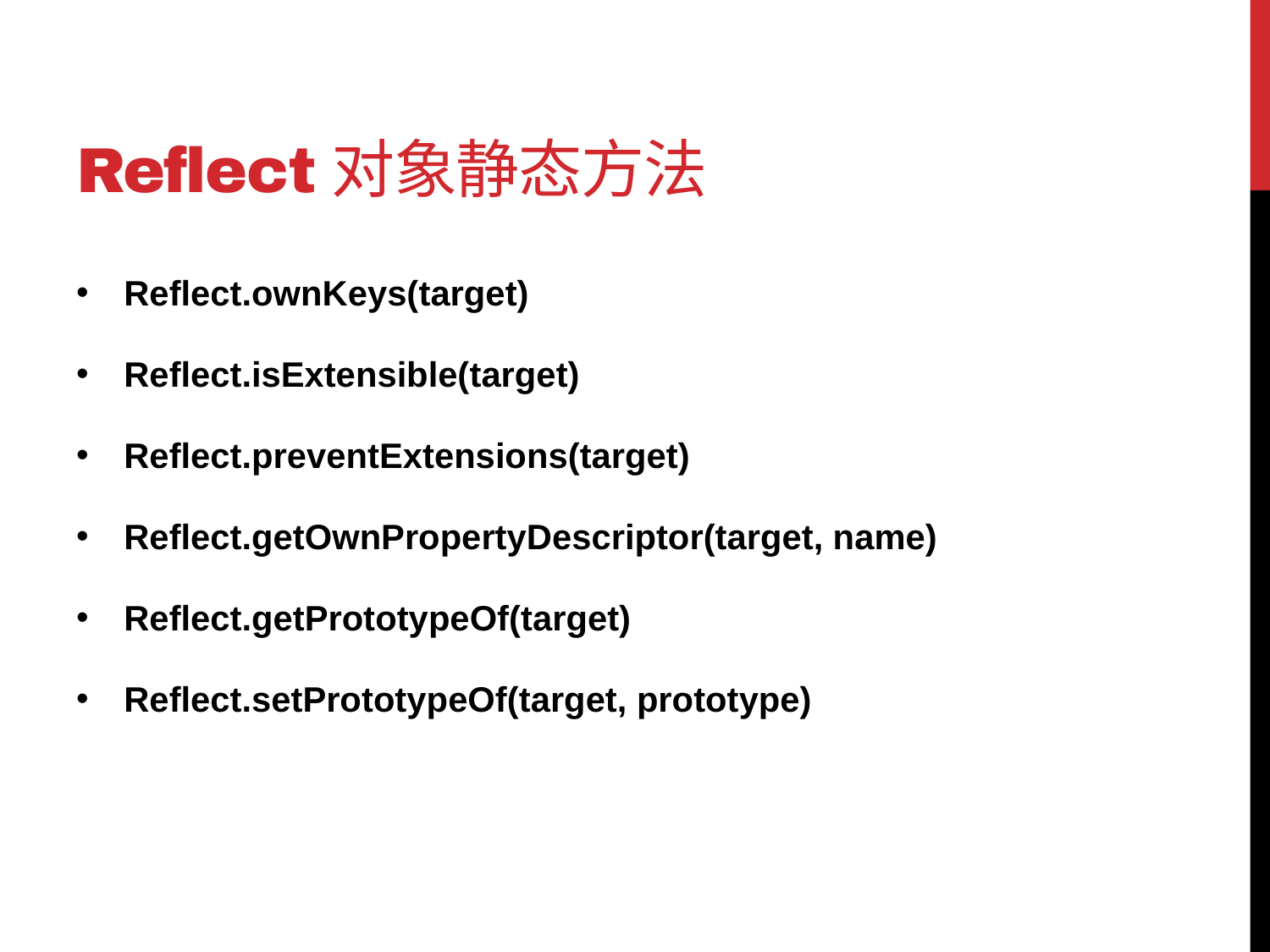

# Reflect对象静态方法
Reflect.ownKeys(target)
Reflect.isExtensible(target)
Reflect.preventExtensions(target)
Reflect.getOwnPropertyDescriptor(target, name)
Reflect.getPrototypeOf(target)
Reflect.setPrototypeOf(target, prototype)